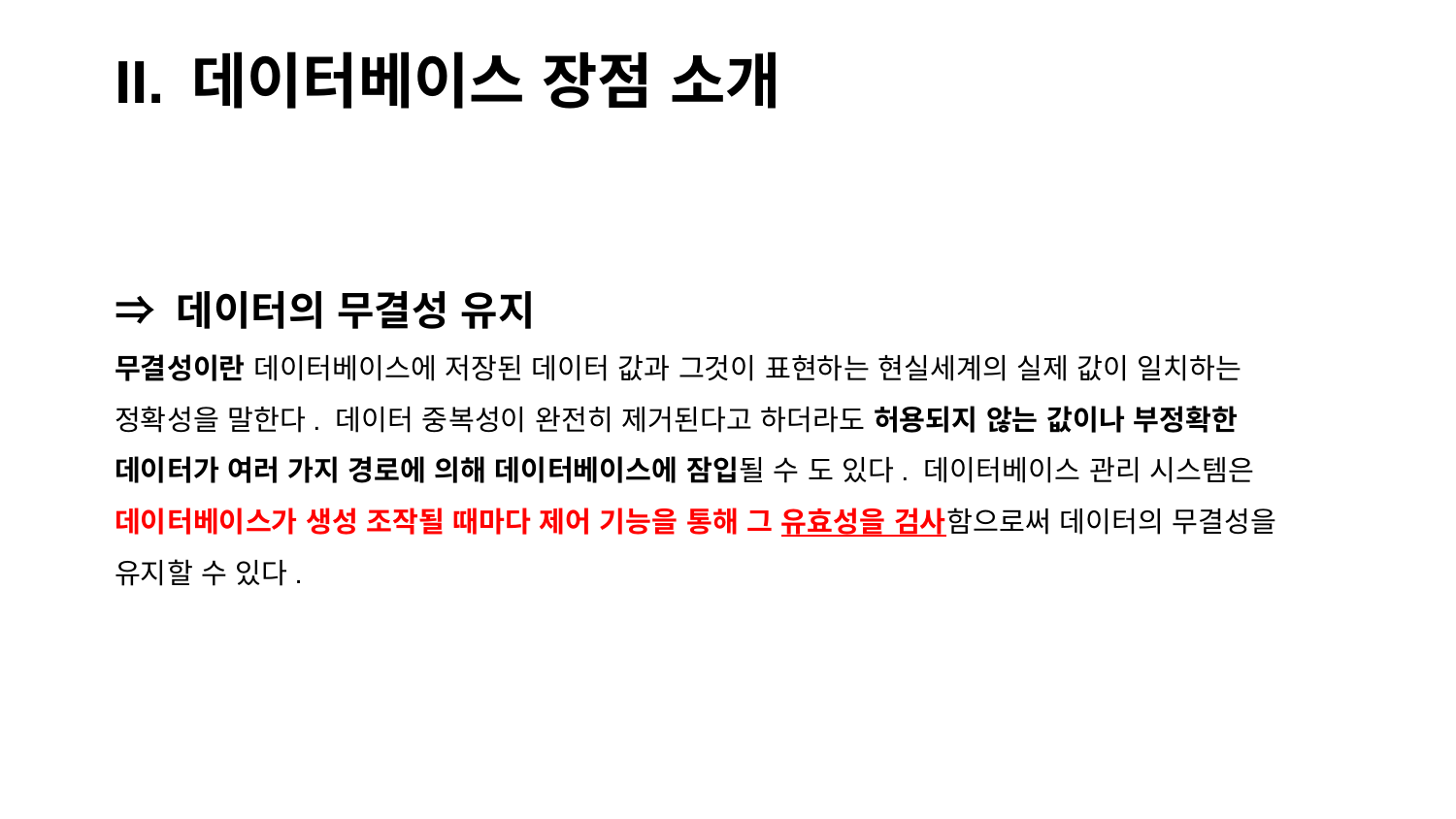

# II. 데이터베이스 장점 소개
⇒ 데이터의 무결성 유지
무결성이란 데이터베이스에 저장된 데이터 값과 그것이 표현하는 현실세계의 실제 값이 일치하는 정확성을 말한다. 데이터 중복성이 완전히 제거된다고 하더라도 허용되지 않는 값이나 부정확한 데이터가 여러 가지 경로에 의해 데이터베이스에 잠입될 수 도 있다. 데이터베이스 관리 시스템은 데이터베이스가 생성 조작될 때마다 제어 기능을 통해 그 유효성을 검사함으로써 데이터의 무결성을 유지할 수 있다.